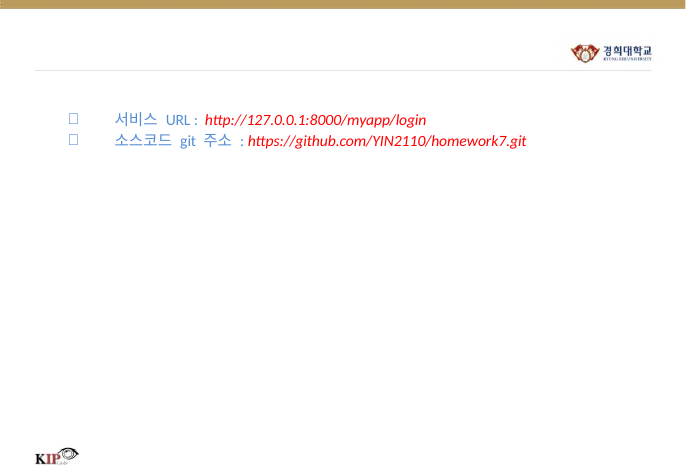

서비스 URL :  http://127.0.0.1:8000/myapp/login
소스코드 git 주소 : https://github.com/YIN2110/homework7.git